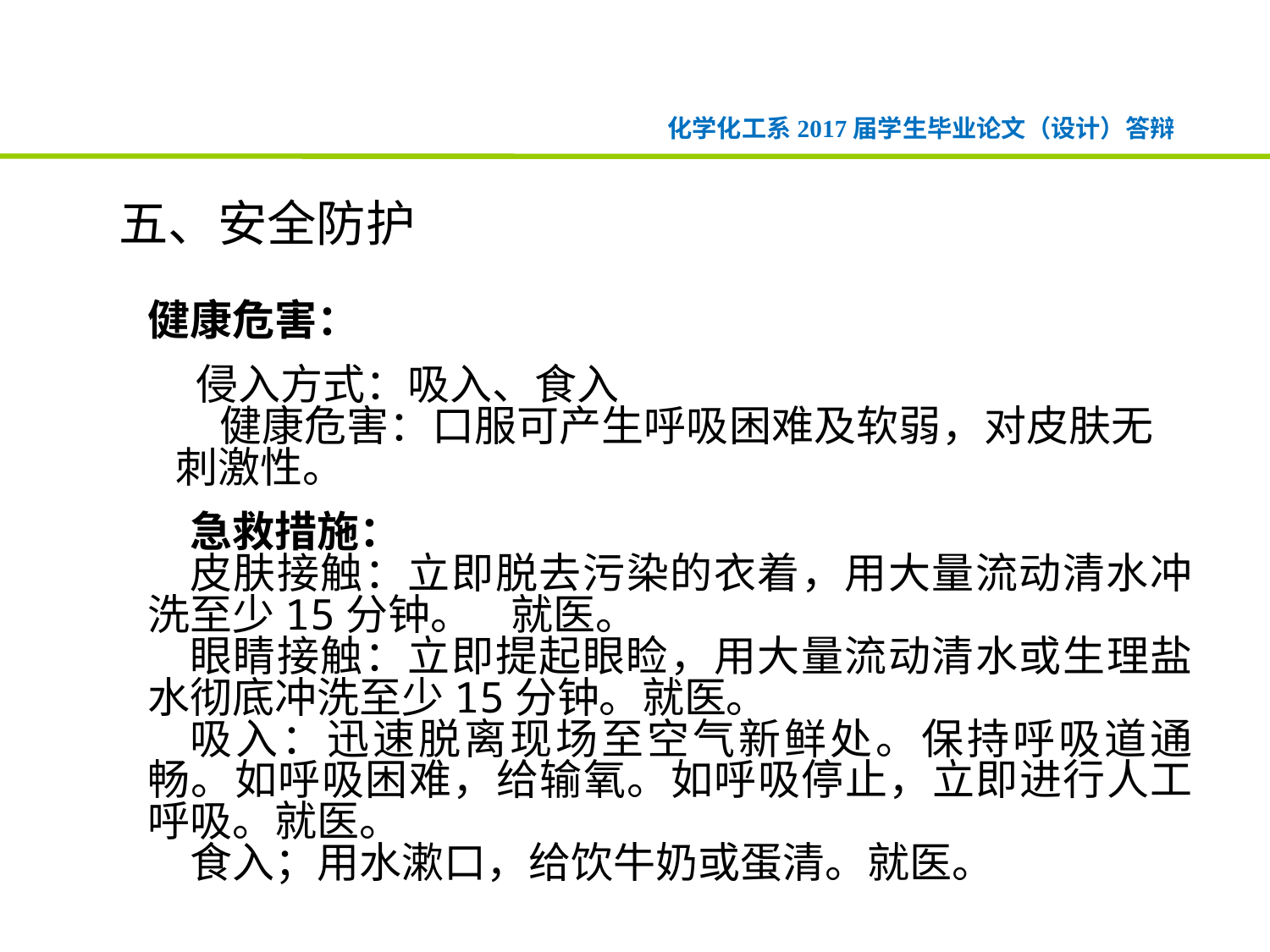

五、安全防护
健康危害：
    侵入方式：吸入、食入
  健康危害：口服可产生呼吸困难及软弱，对皮肤无        刺激性。
急救措施：
皮肤接触：立即脱去污染的衣着，用大量流动清水冲洗至少15分钟。    就医。
眼睛接触：立即提起眼睑，用大量流动清水或生理盐水彻底冲洗至少15分钟。就医。
吸入：迅速脱离现场至空气新鲜处。保持呼吸道通畅。如呼吸困难，给输氧。如呼吸停止，立即进行人工呼吸。就医。
食入；用水漱口，给饮牛奶或蛋清。就医。